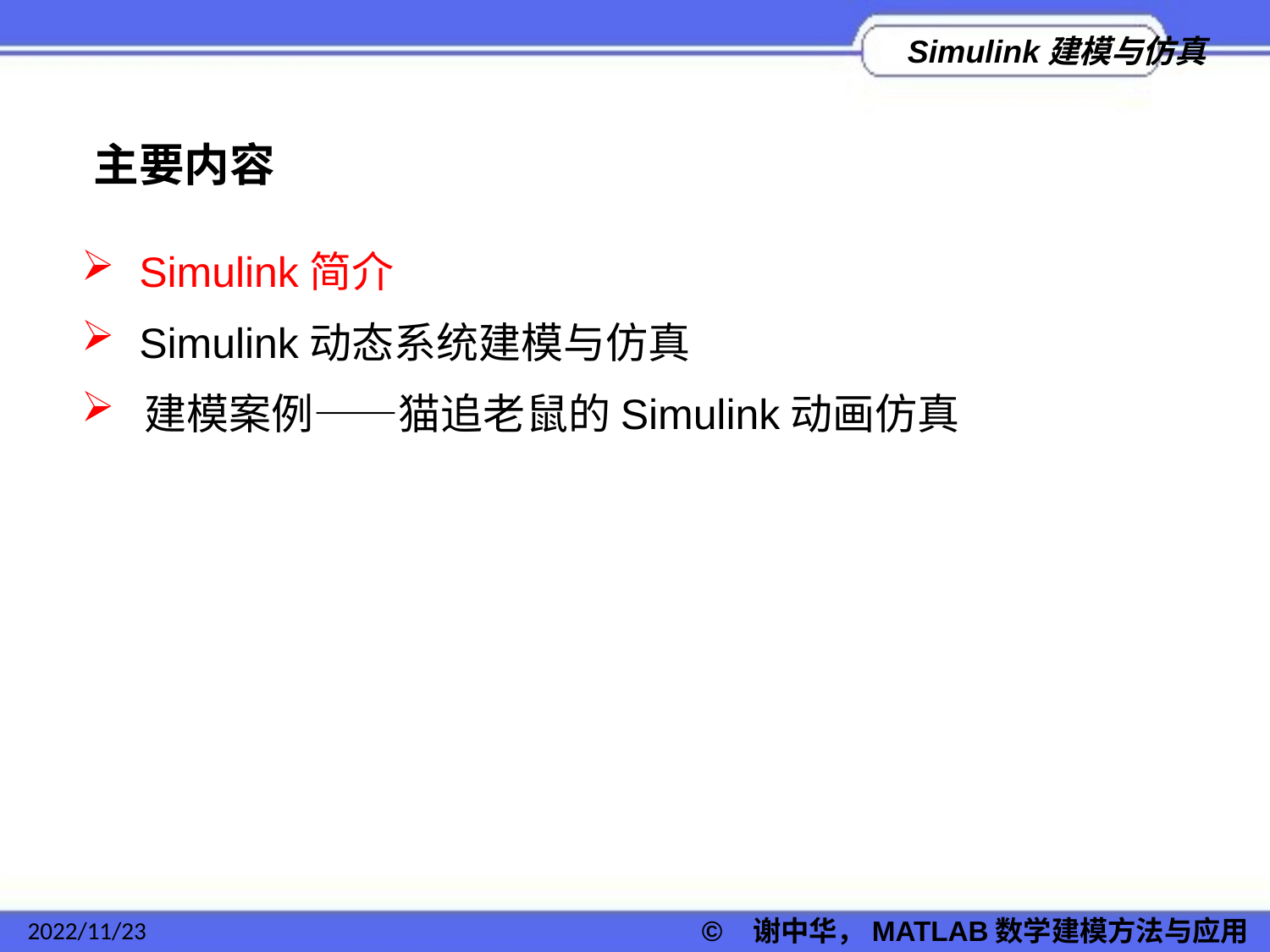

主要内容
  Simulink简介
  Simulink动态系统建模与仿真
  建模案例——猫追老鼠的Simulink动画仿真
2022/11/23
©   谢中华，MATLAB数学建模方法与应用